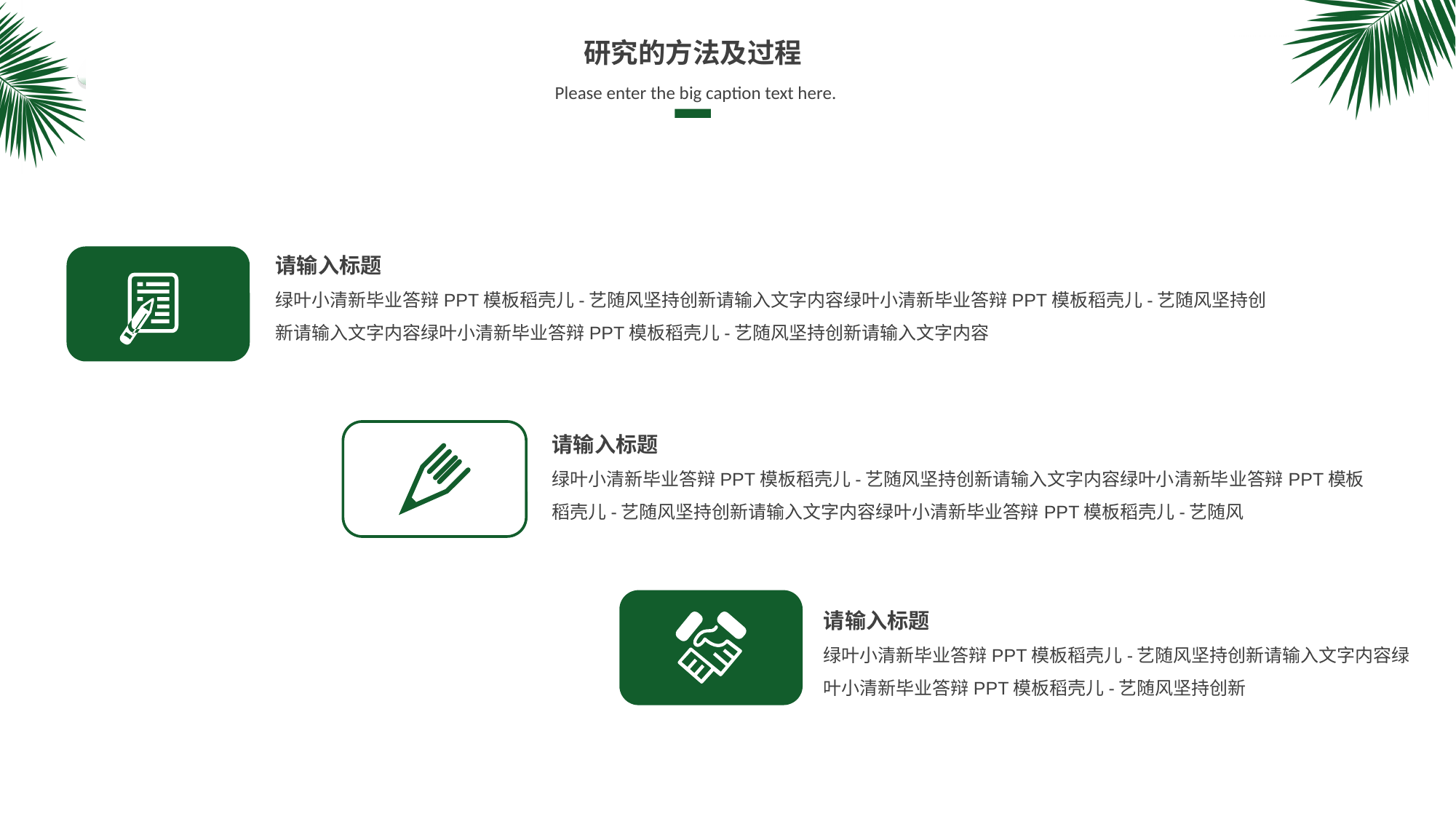

研究的方法及过程
Please enter the big caption text here.

请输入标题

绿叶小清新毕业答辩PPT模板稻壳儿-艺随风坚持创新请输入文字内容绿叶小清新毕业答辩PPT模板稻壳儿-艺随风坚持创新请输入文字内容绿叶小清新毕业答辩PPT模板稻壳儿-艺随风坚持创新请输入文字内容

请输入标题

绿叶小清新毕业答辩PPT模板稻壳儿-艺随风坚持创新请输入文字内容绿叶小清新毕业答辩PPT模板稻壳儿-艺随风坚持创新请输入文字内容绿叶小清新毕业答辩PPT模板稻壳儿-艺随风

请输入标题

绿叶小清新毕业答辩PPT模板稻壳儿-艺随风坚持创新请输入文字内容绿叶小清新毕业答辩PPT模板稻壳儿-艺随风坚持创新